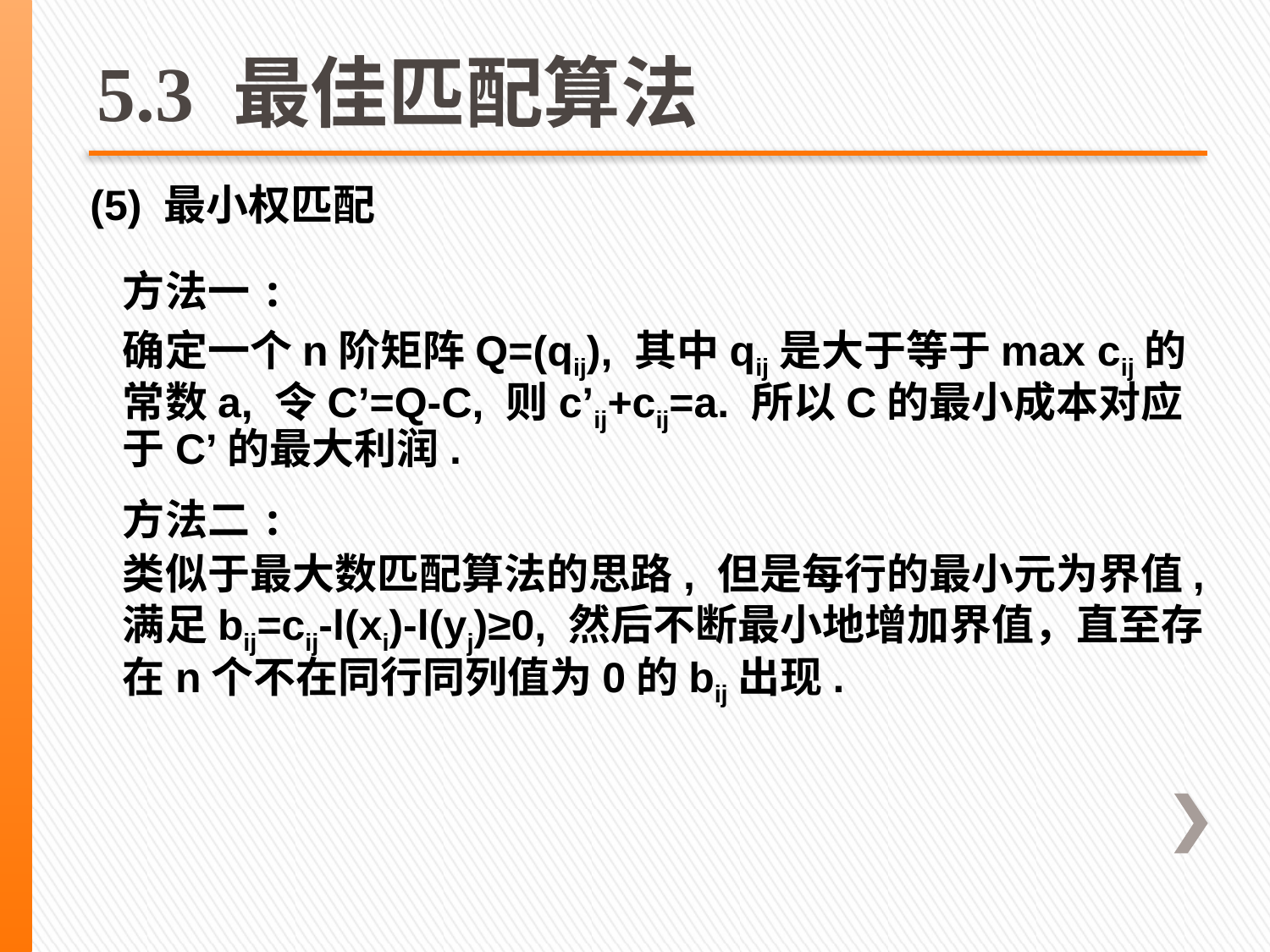

# 5.3 最佳匹配算法
(5) 最小权匹配
方法一:
确定一个n阶矩阵Q=(qij), 其中qij是大于等于max cij的常数a, 令C’=Q-C, 则c’ij+cij=a. 所以C的最小成本对应于C’的最大利润.
方法二:
类似于最大数匹配算法的思路, 但是每行的最小元为界值, 满足bij=cij-l(xi)-l(yj)≥0, 然后不断最小地增加界值，直至存在n个不在同行同列值为0的bij出现.